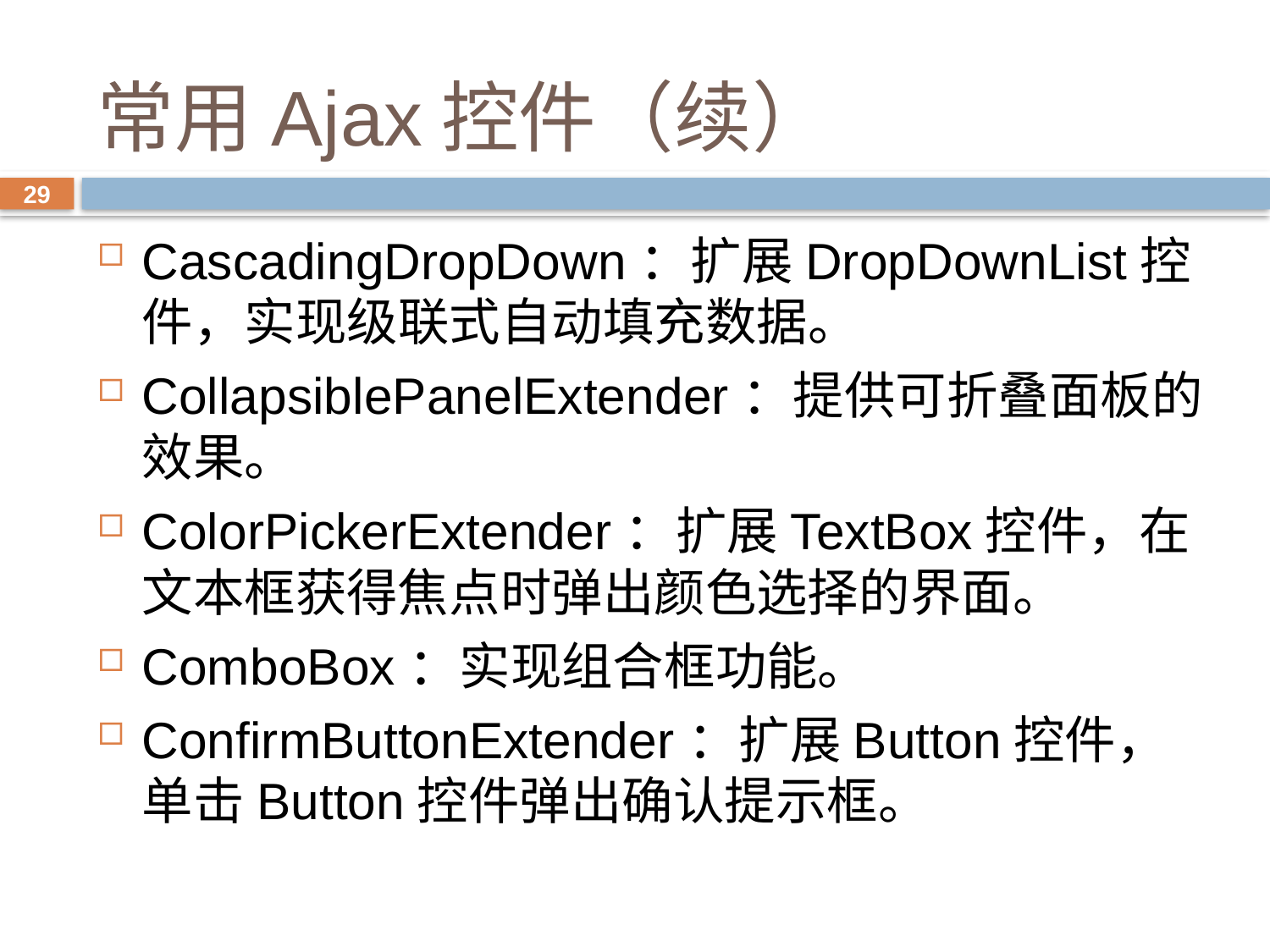

# 常用Ajax控件（续）
29
CascadingDropDown：扩展DropDownList控件，实现级联式自动填充数据。
CollapsiblePanelExtender：提供可折叠面板的效果。
ColorPickerExtender：扩展TextBox控件，在文本框获得焦点时弹出颜色选择的界面。
ComboBox：实现组合框功能。
ConfirmButtonExtender：扩展Button控件，单击Button控件弹出确认提示框。